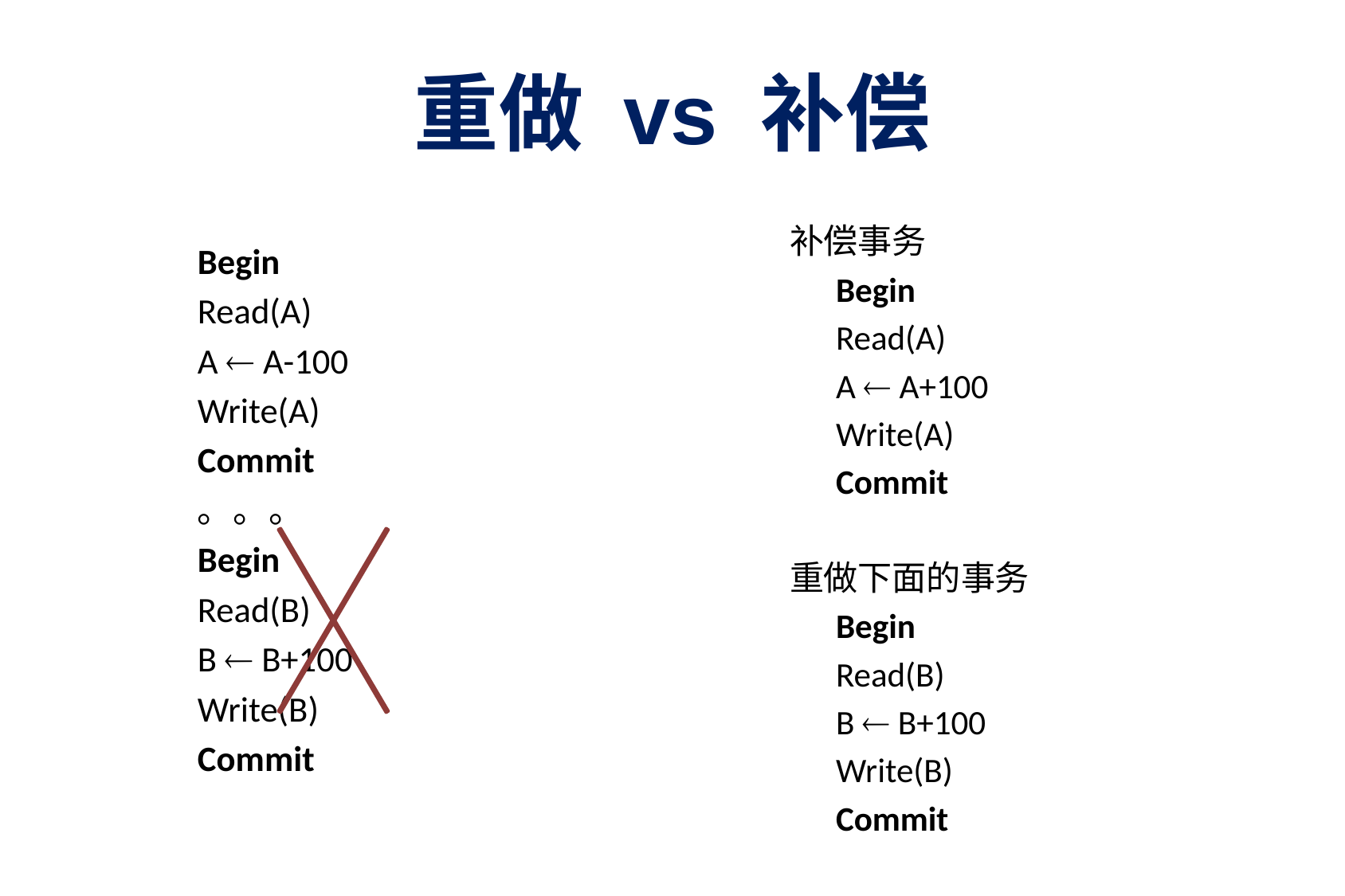

# 重做 vs 补偿
补偿事务
		Begin
		Read(A)
		A ← A+100
		Write(A)
		Commit

重做下面的事务
		Begin
		Read(B)
		B ← B+100
		Write(B)
		Commit
		Begin
		Read(A)
		A ← A-100
		Write(A)
		Commit
		。。。
		Begin
		Read(B)
		B ← B+100
		Write(B)
		Commit